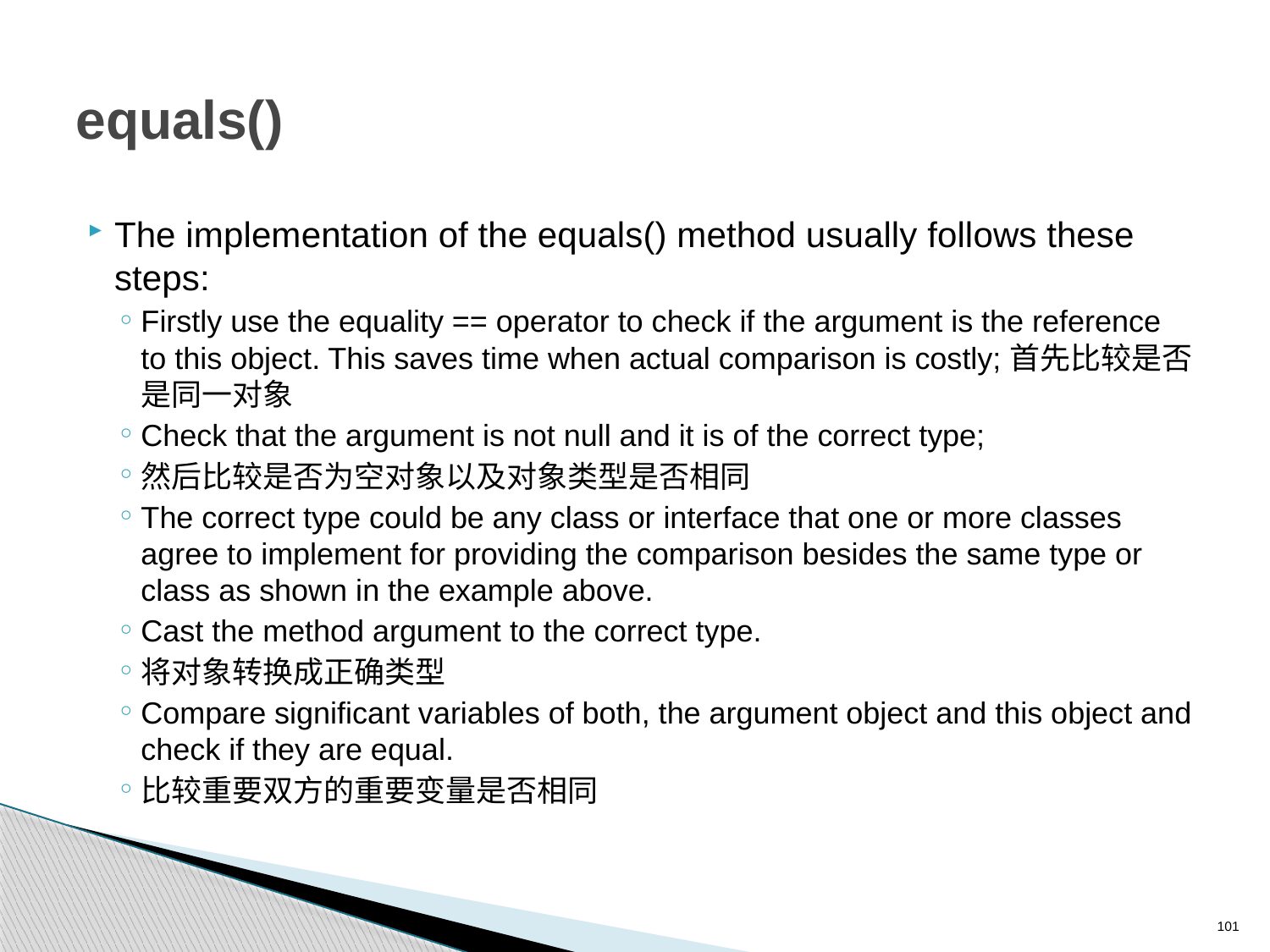

# equals()
The implementation of the equals() method usually follows these steps:
Firstly use the equality == operator to check if the argument is the reference to this object. This saves time when actual comparison is costly;首先比较是否是同一对象
Check that the argument is not null and it is of the correct type;
然后比较是否为空对象以及对象类型是否相同
The correct type could be any class or interface that one or more classes agree to implement for providing the comparison besides the same type or class as shown in the example above.
Cast the method argument to the correct type.
将对象转换成正确类型
Compare significant variables of both, the argument object and this object and check if they are equal.
比较重要双方的重要变量是否相同

101